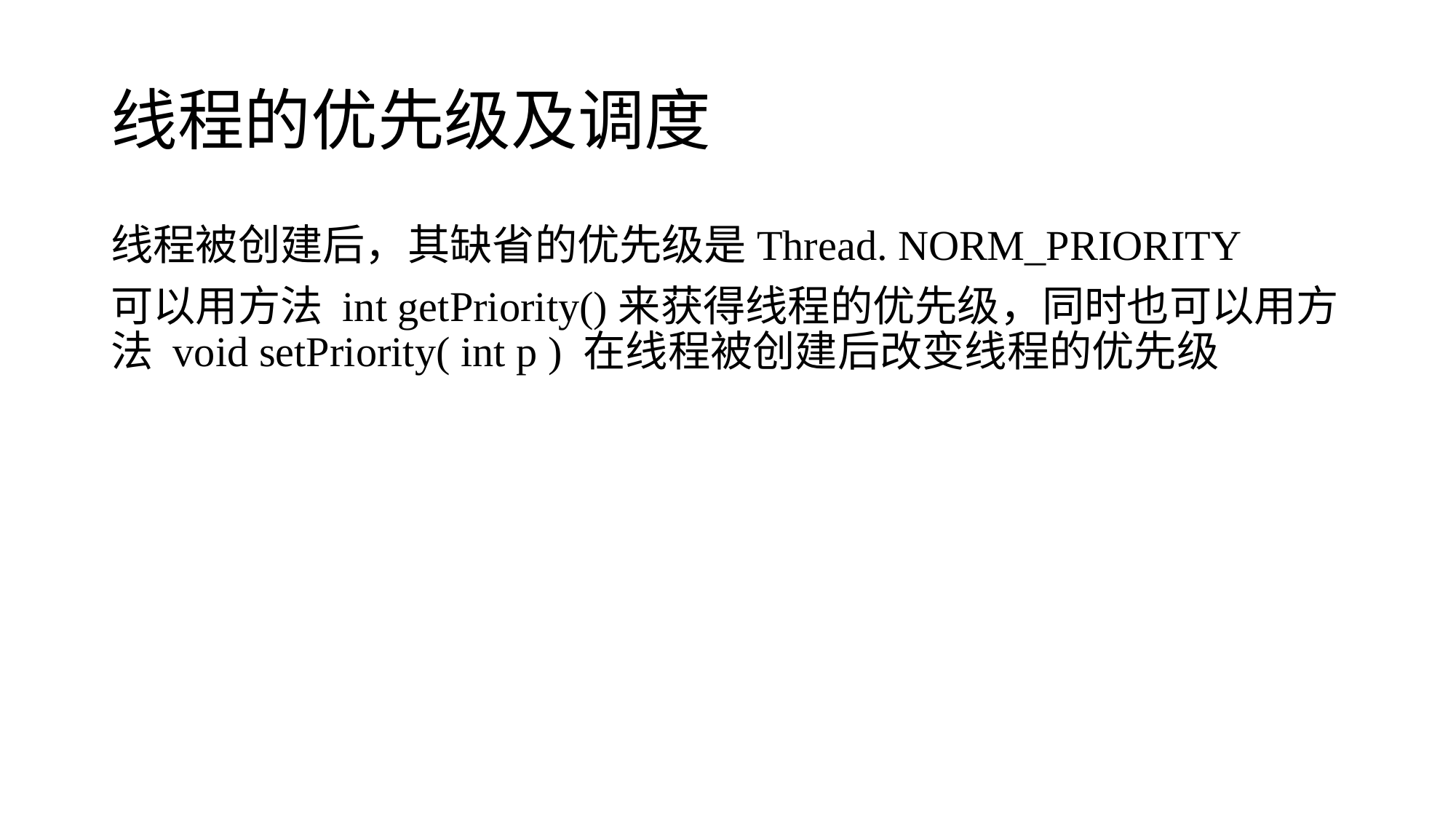

# 线程的优先级及调度
线程被创建后，其缺省的优先级是Thread. NORM_PRIORITY
可以用方法 int getPriority()来获得线程的优先级，同时也可以用方法 void setPriority( int p ) 在线程被创建后改变线程的优先级